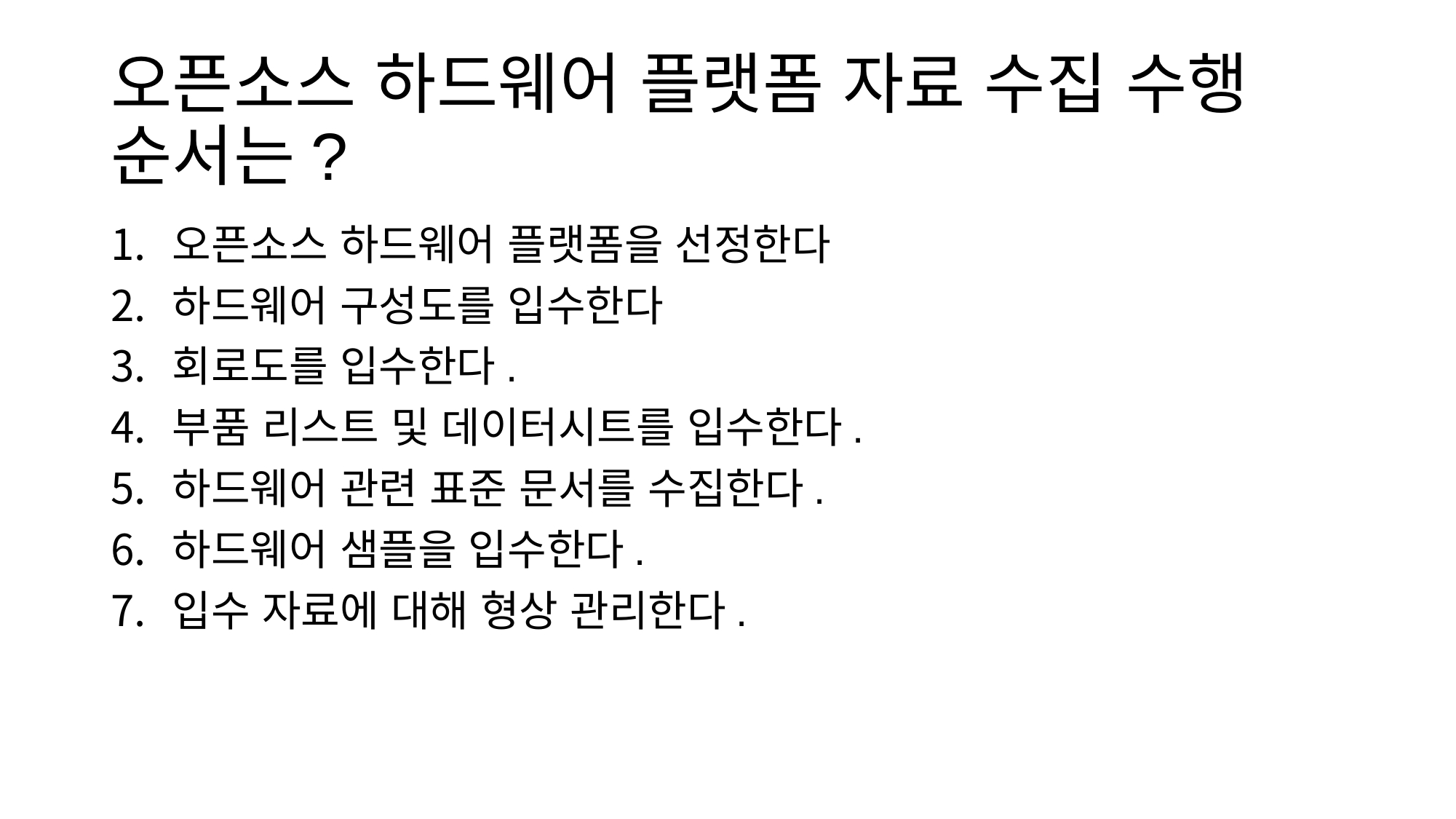

# 오픈소스 하드웨어 플랫폼 자료 수집 수행 순서는?
오픈소스 하드웨어 플랫폼을 선정한다
하드웨어 구성도를 입수한다
회로도를 입수한다.
부품 리스트 및 데이터시트를 입수한다.
하드웨어 관련 표준 문서를 수집한다.
하드웨어 샘플을 입수한다.
입수 자료에 대해 형상 관리한다.